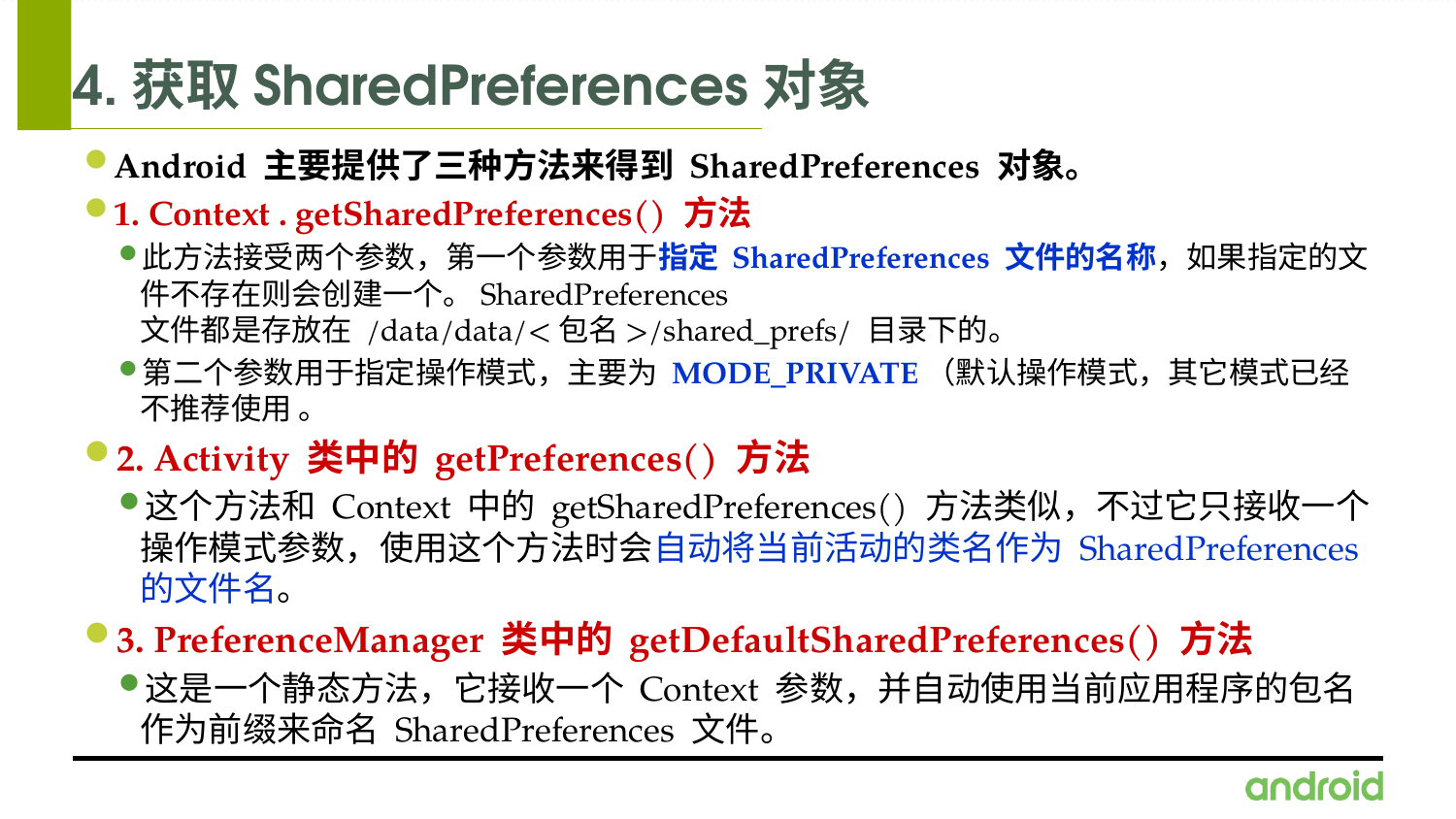

# 4.获取SharedPreferences对象
Android 主要提供了三种方法来得到 SharedPreferences 对象。
1. Context . getSharedPreferences() 方法
此方法接受两个参数，第一个参数用于指定 SharedPreferences 文件的名称，如果指定的文件不存在则会创建一个。SharedPreferences 文件都是存放在 /data/data/<包名>/shared_prefs/ 目录下的。
第二个参数用于指定操作模式，主要为 MODE_PRIVATE（默认操作模式，其它模式已经不推荐使用 。
2. Activity 类中的 getPreferences() 方法
这个方法和 Context 中的 getSharedPreferences() 方法类似，不过它只接收一个操作模式参数，使用这个方法时会自动将当前活动的类名作为 SharedPreferences 的文件名。
3. PreferenceManager 类中的 getDefaultSharedPreferences() 方法
这是一个静态方法，它接收一个 Context 参数，并自动使用当前应用程序的包名作为前缀来命名 SharedPreferences 文件。